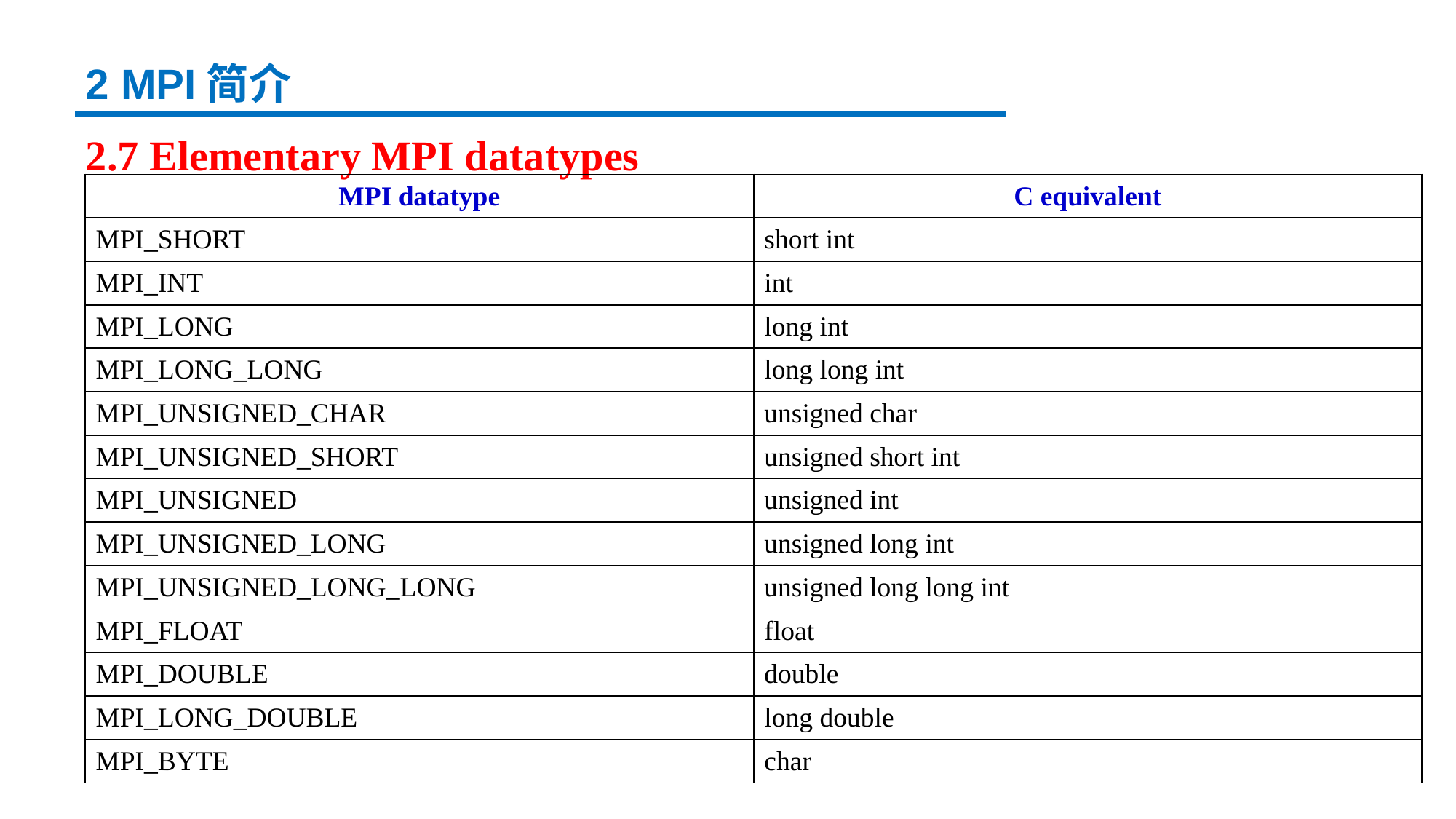

2 MPI简介
2.7 Elementary MPI datatypes
| MPI datatype | C equivalent |
| --- | --- |
| MPI\_SHORT | short int |
| MPI\_INT | int |
| MPI\_LONG | long int |
| MPI\_LONG\_LONG | long long int |
| MPI\_UNSIGNED\_CHAR | unsigned char |
| MPI\_UNSIGNED\_SHORT | unsigned short int |
| MPI\_UNSIGNED | unsigned int |
| MPI\_UNSIGNED\_LONG | unsigned long int |
| MPI\_UNSIGNED\_LONG\_LONG | unsigned long long int |
| MPI\_FLOAT | float |
| MPI\_DOUBLE | double |
| MPI\_LONG\_DOUBLE | long double |
| MPI\_BYTE | char |